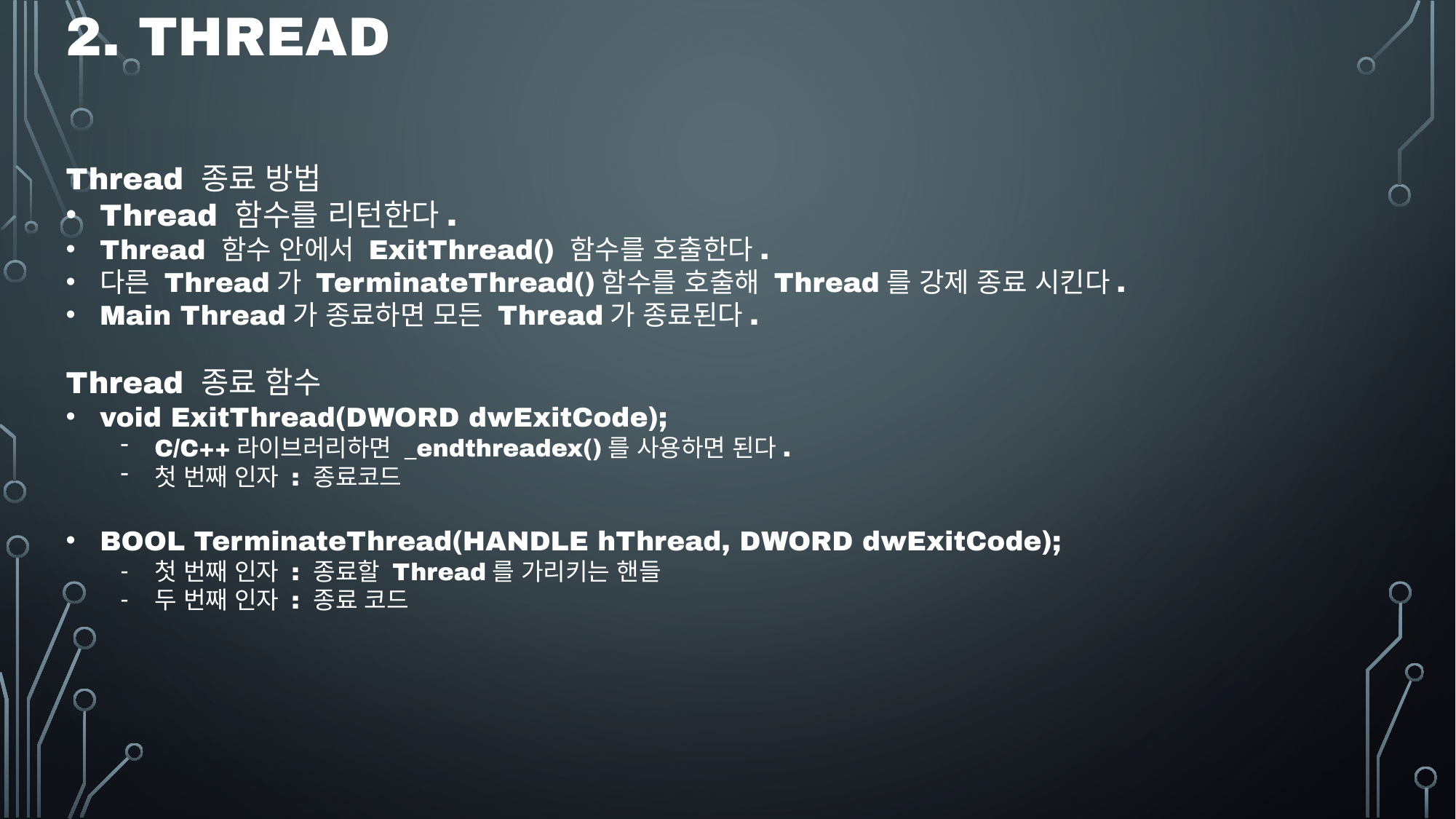

# 2. Thread
Thread 종료 방법
Thread 함수를 리턴한다.
Thread 함수 안에서 ExitThread() 함수를 호출한다.
다른 Thread가 TerminateThread()함수를 호출해 Thread를 강제 종료 시킨다.
Main Thread가 종료하면 모든 Thread가 종료된다.

Thread 종료 함수
void ExitThread(DWORD dwExitCode);
C/C++라이브러리하면 _endthreadex()를 사용하면 된다.
첫 번째 인자 : 종료코드

BOOL TerminateThread(HANDLE hThread, DWORD dwExitCode);
첫 번째 인자 : 종료할 Thread를 가리키는 핸들
두 번째 인자 : 종료 코드